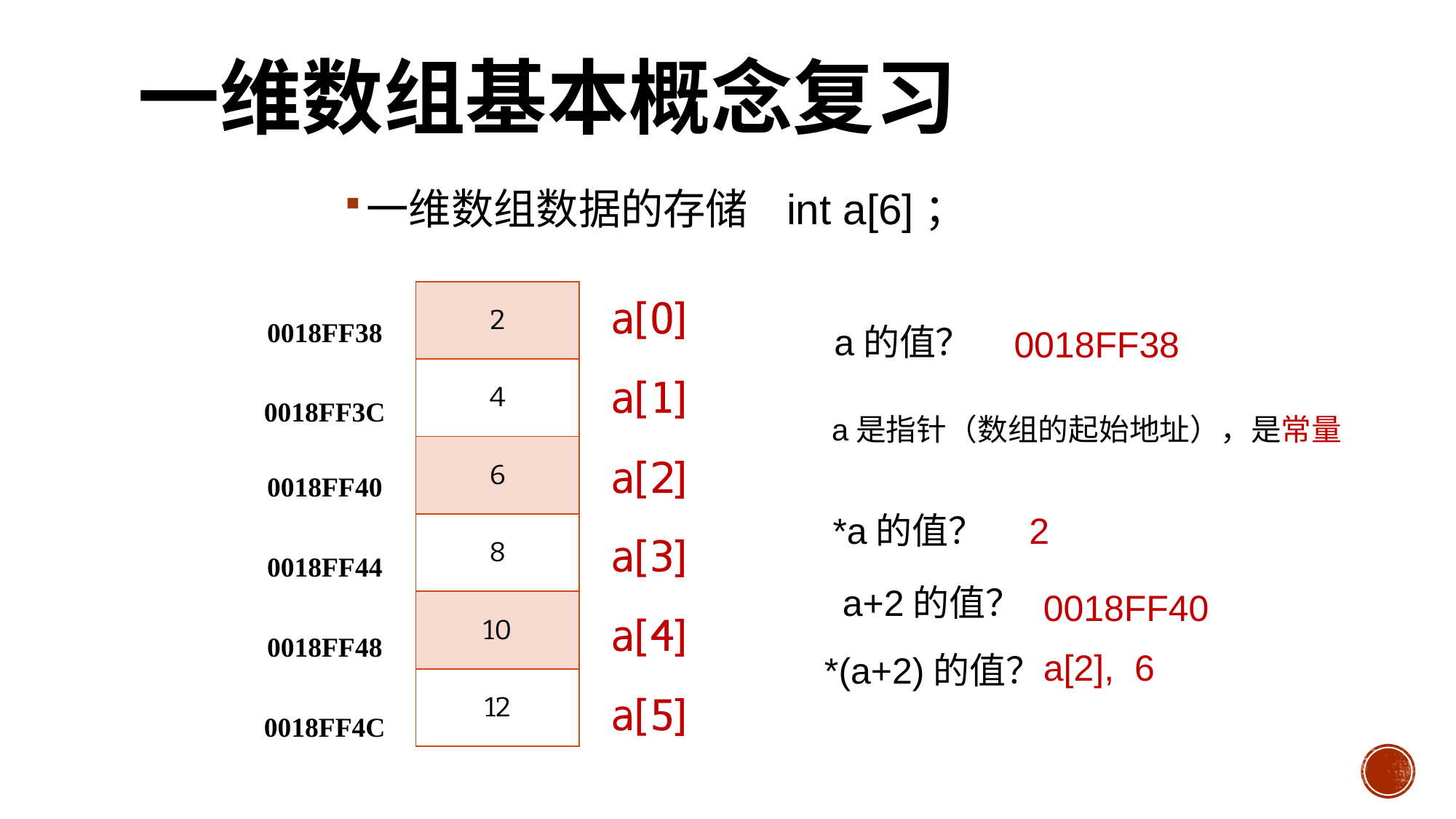

# 一维数组基本概念复习
一维数组数据的存储   int a[6]；
| 2 |
| --- |
| 4 |
| 6 |
| 8 |
| 10 |
| 12 |
a[0]
a[1]
a[2]
a[3]
a[4]
a[5]
0018FF38
0018FF3C
0018FF40
0018FF44
0018FF48
0018FF4C
a的值？
0018FF38
a是指针（数组的起始地址），是常量
2
*a的值？
a+2的值？
0018FF40
a[2],  6
*(a+2)的值？